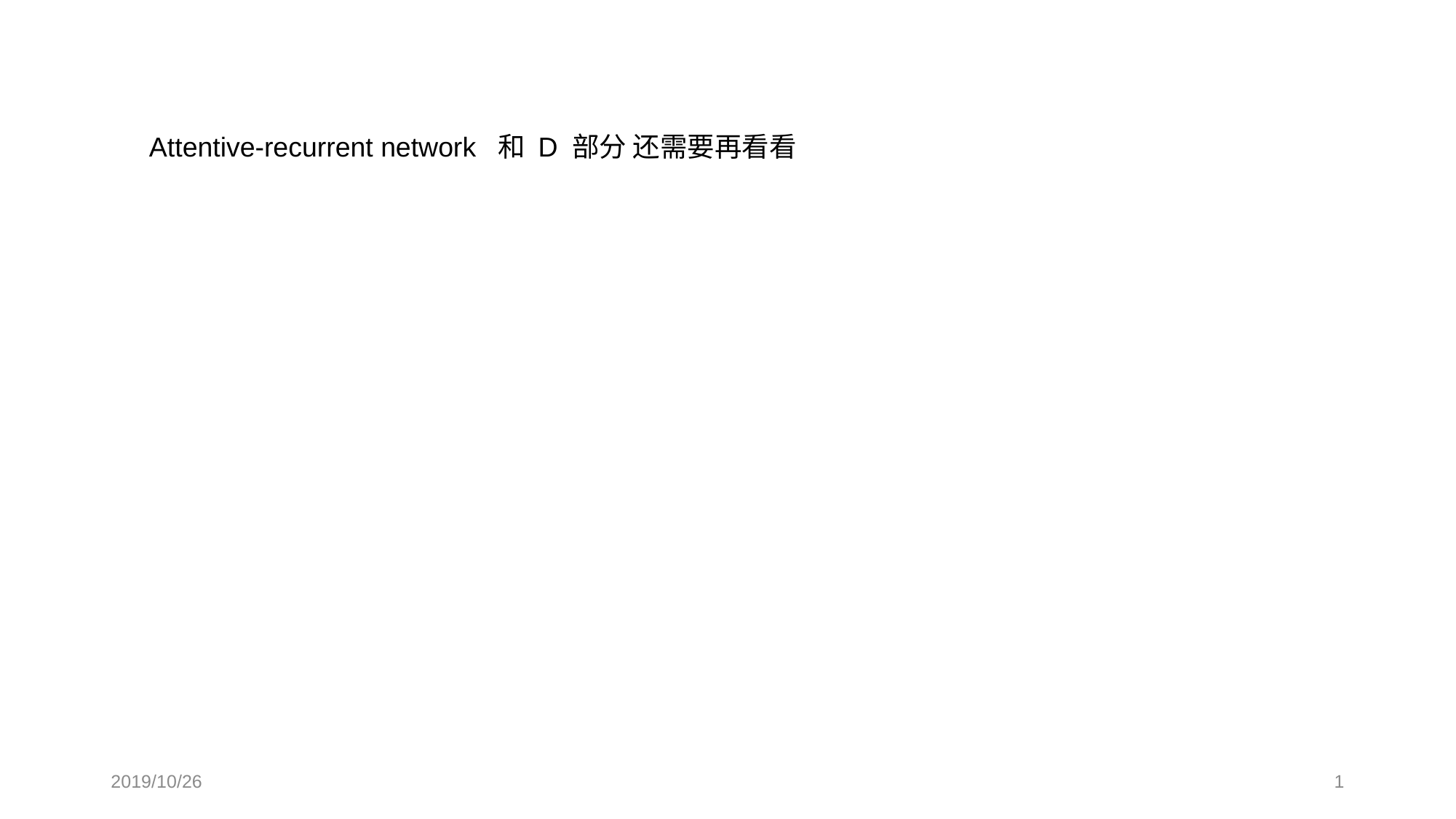

Attentive-recurrent network  和 D 部分 还需要再看看
2019/10/26
1